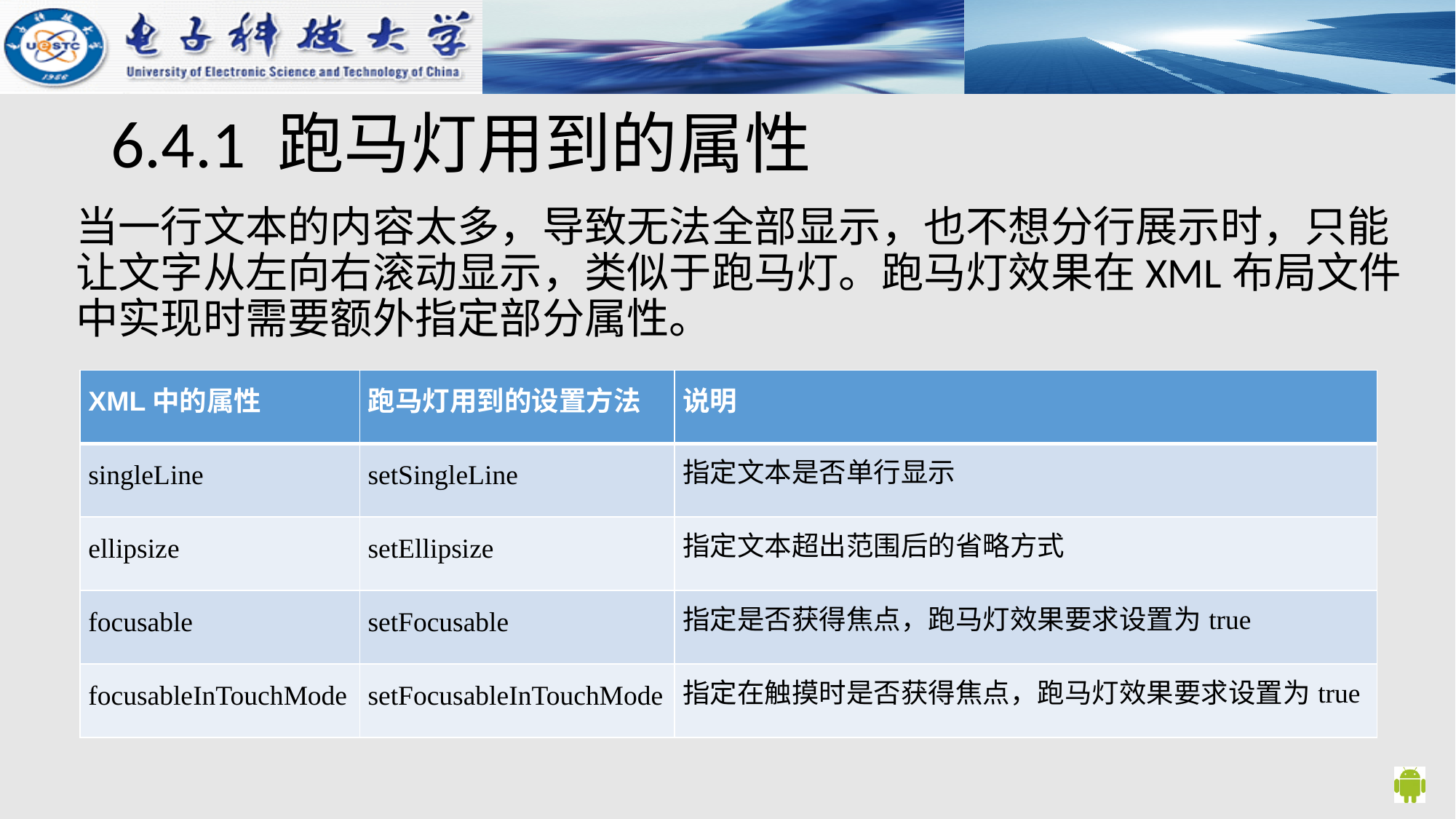

# 6.4.1 跑马灯用到的属性
当一行文本的内容太多，导致无法全部显示，也不想分行展示时，只能让文字从左向右滚动显示，类似于跑马灯。跑马灯效果在XML布局文件中实现时需要额外指定部分属性。

| XML中的属性 | 跑马灯用到的设置方法 | 说明 |
| --- | --- | --- |
| singleLine | setSingleLine | 指定文本是否单行显示 |
| ellipsize | setEllipsize | 指定文本超出范围后的省略方式 |
| focusable | setFocusable | 指定是否获得焦点，跑马灯效果要求设置为true |
| focusableInTouchMode | setFocusableInTouchMode | 指定在触摸时是否获得焦点，跑马灯效果要求设置为true |